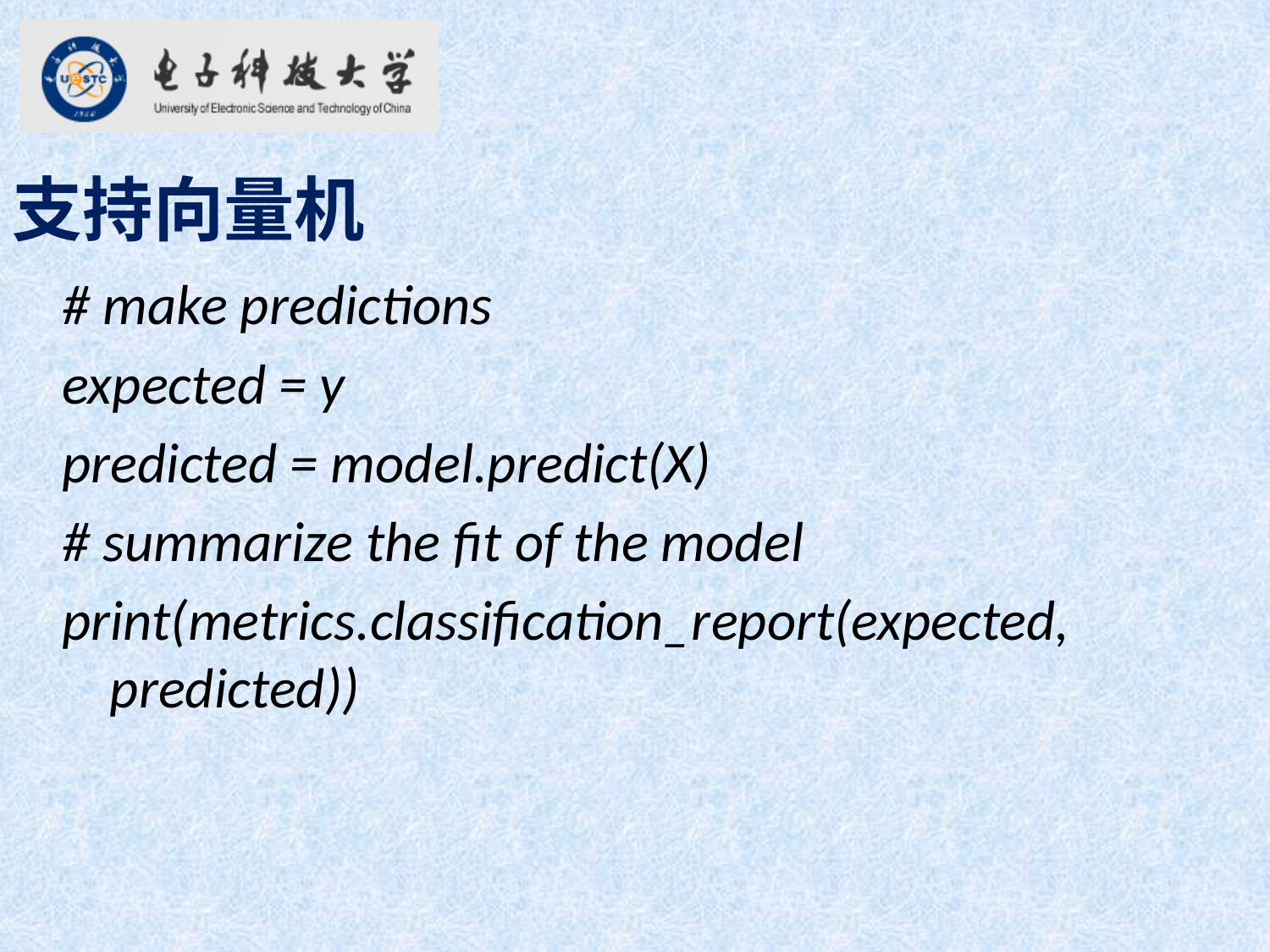

支持向量机

# make predictions
expected = y
predicted = model.predict(X)
# summarize the fit of the model
print(metrics.classification_report(expected, predicted))